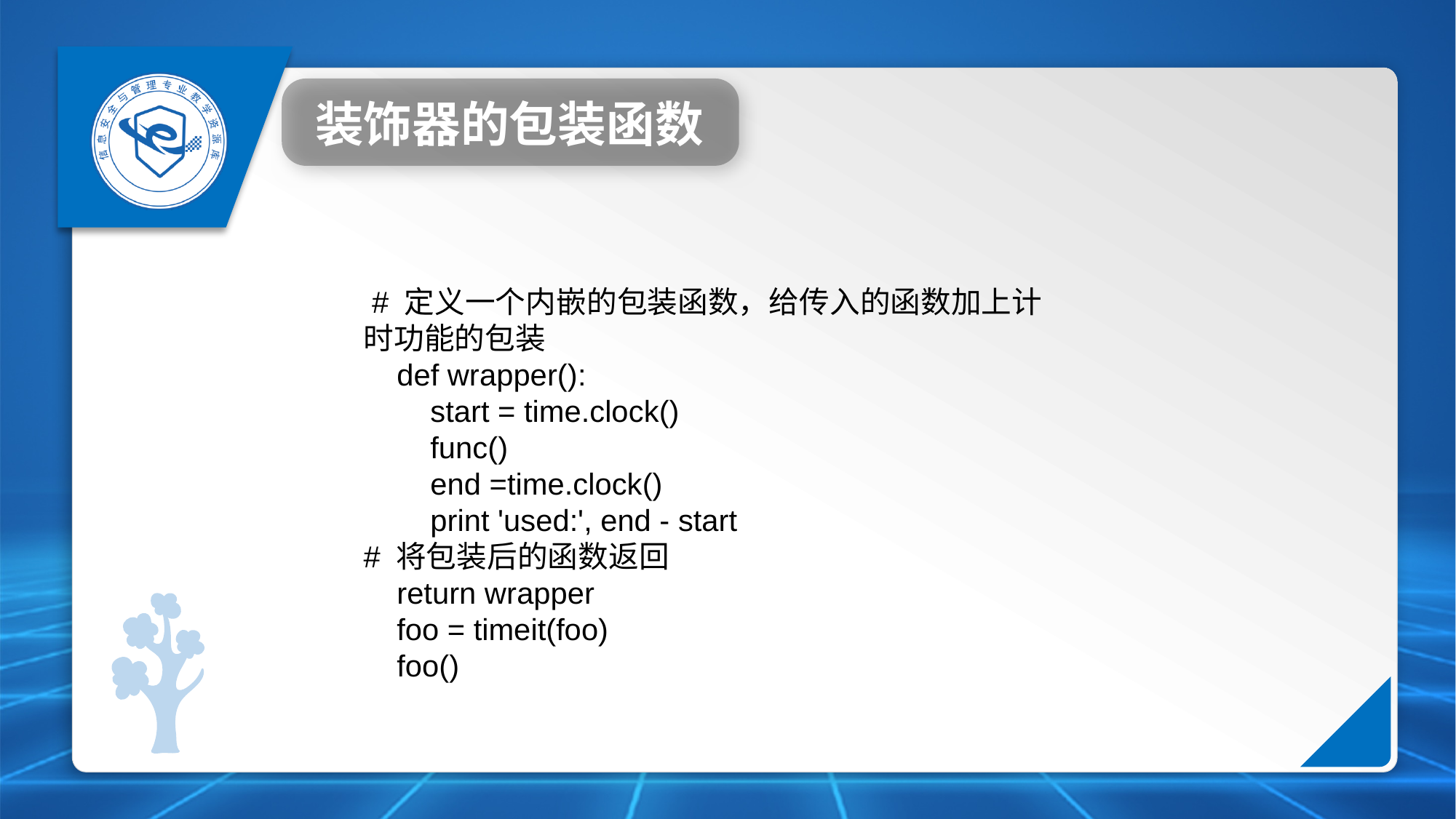

装饰器的包装函数
 # 定义一个内嵌的包装函数，给传入的函数加上计时功能的包装
    def wrapper():
        start = time.clock()
        func()
        end =time.clock()
        print 'used:', end - start
# 将包装后的函数返回
    return wrapper
    foo = timeit(foo)
    foo()